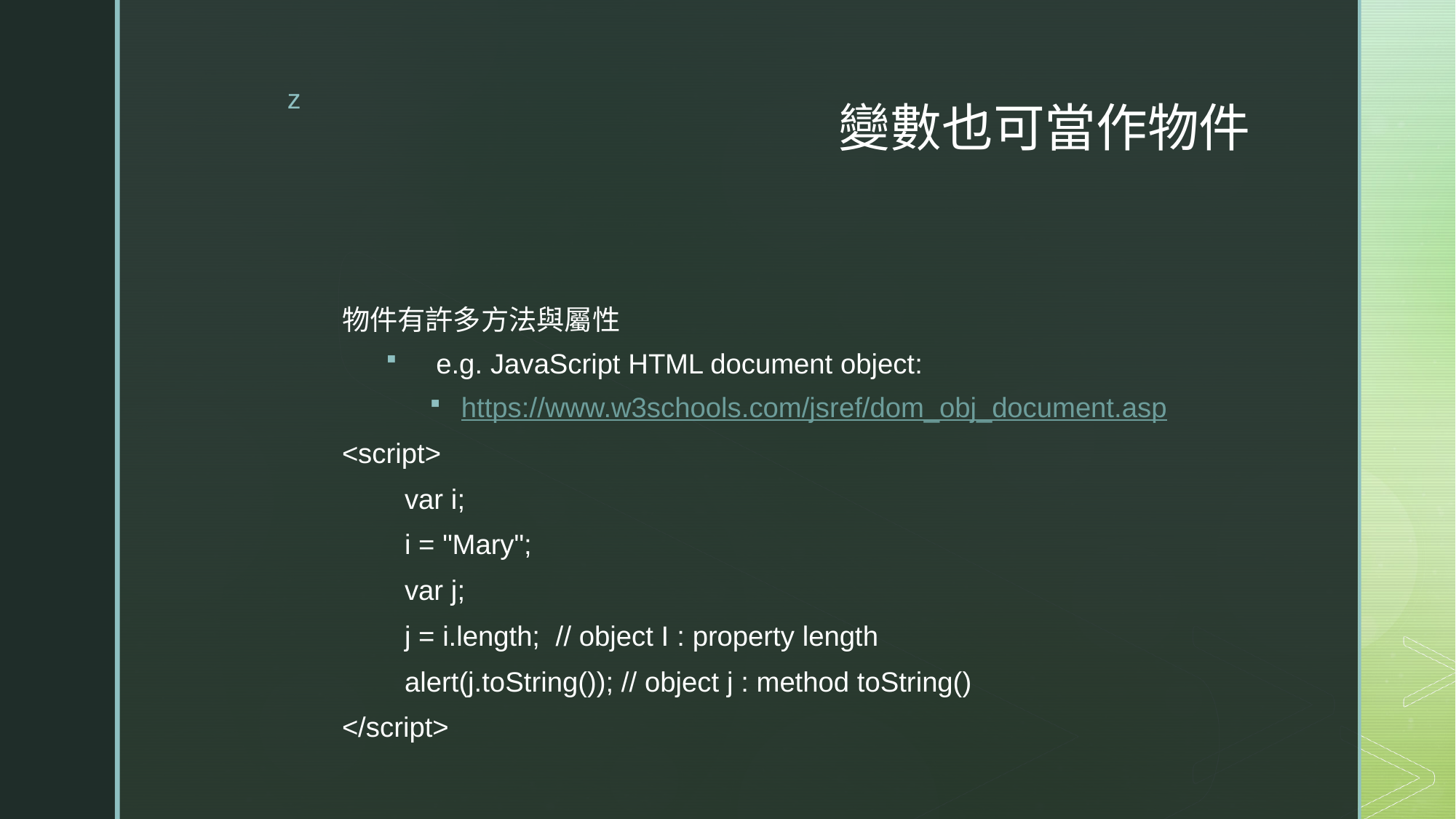

# 變數也可當作物件
物件有許多方法與屬性
e.g. JavaScript HTML document object:
https://www.w3schools.com/jsref/dom_obj_document.asp
<script>
        var i;
        i = "Mary";
        var j;
        j = i.length;  // object I : property length
        alert(j.toString()); // object j : method toString()
</script>